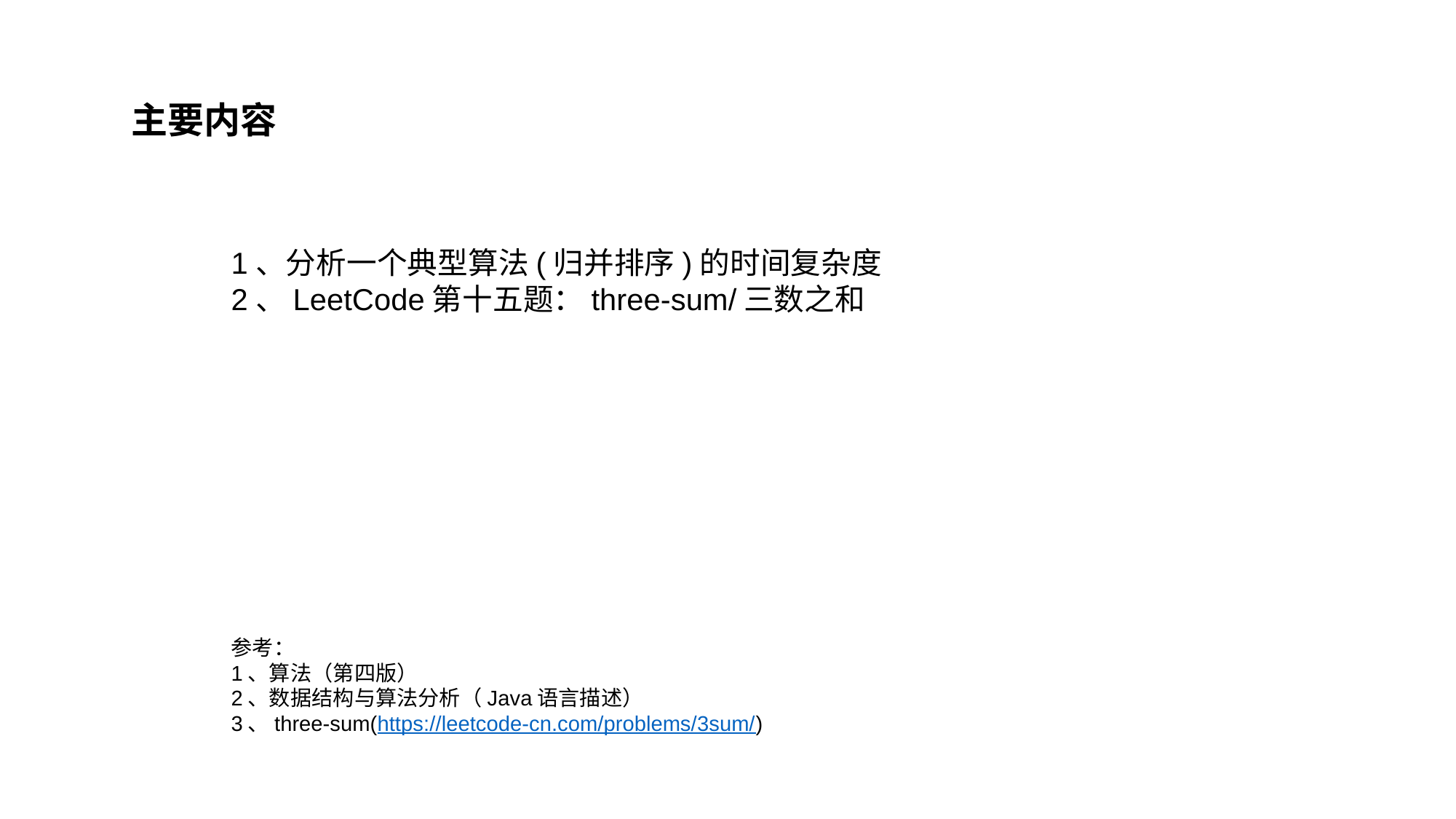

主要内容
1、分析一个典型算法(归并排序)的时间复杂度
2、LeetCode第十五题：three-sum/三数之和
参考：
1、算法（第四版）
2、数据结构与算法分析（Java语言描述）
3、three-sum(https://leetcode-cn.com/problems/3sum/)